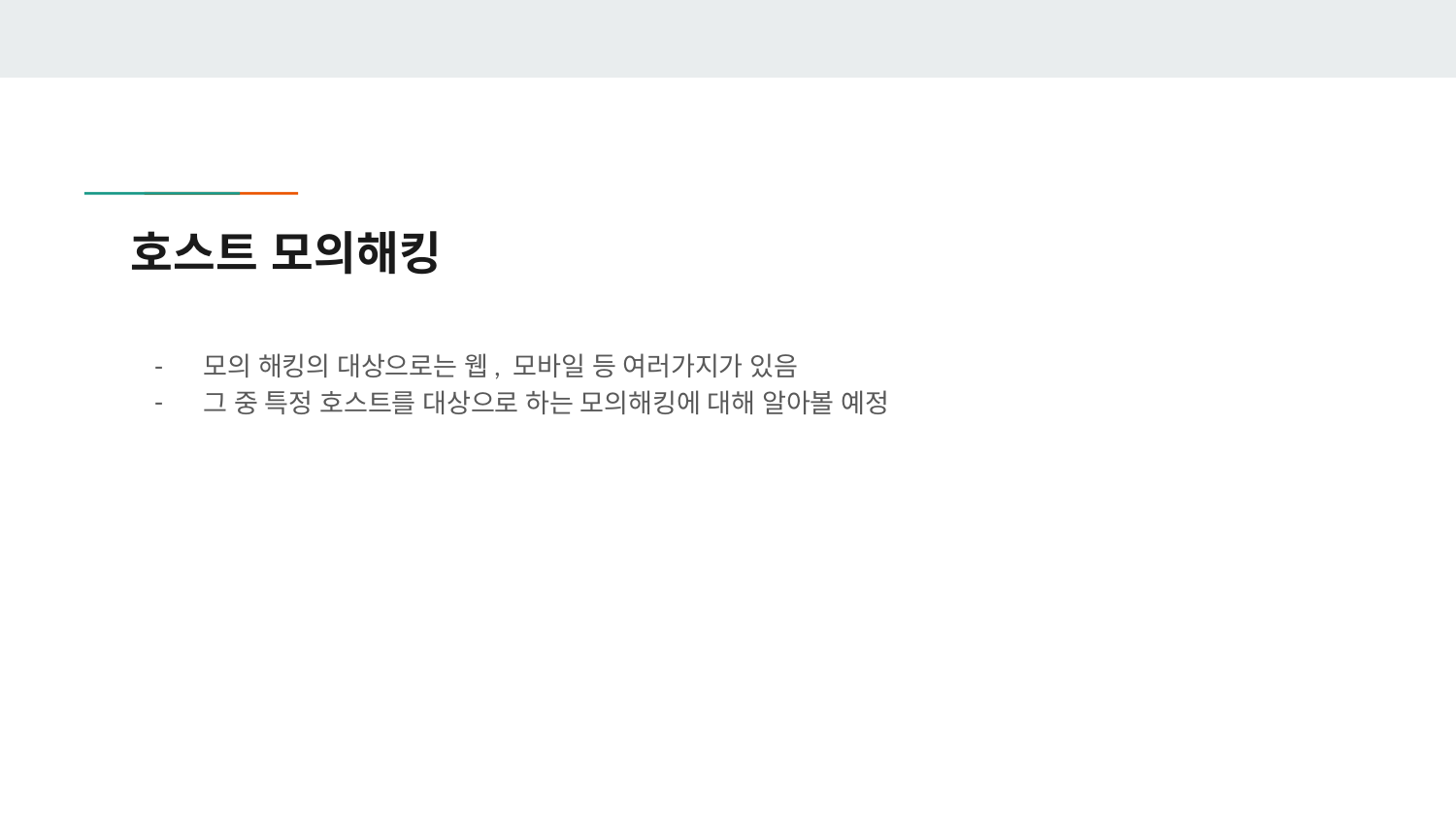

# 호스트 모의해킹
모의 해킹의 대상으로는 웹, 모바일 등 여러가지가 있음
그 중 특정 호스트를 대상으로 하는 모의해킹에 대해 알아볼 예정